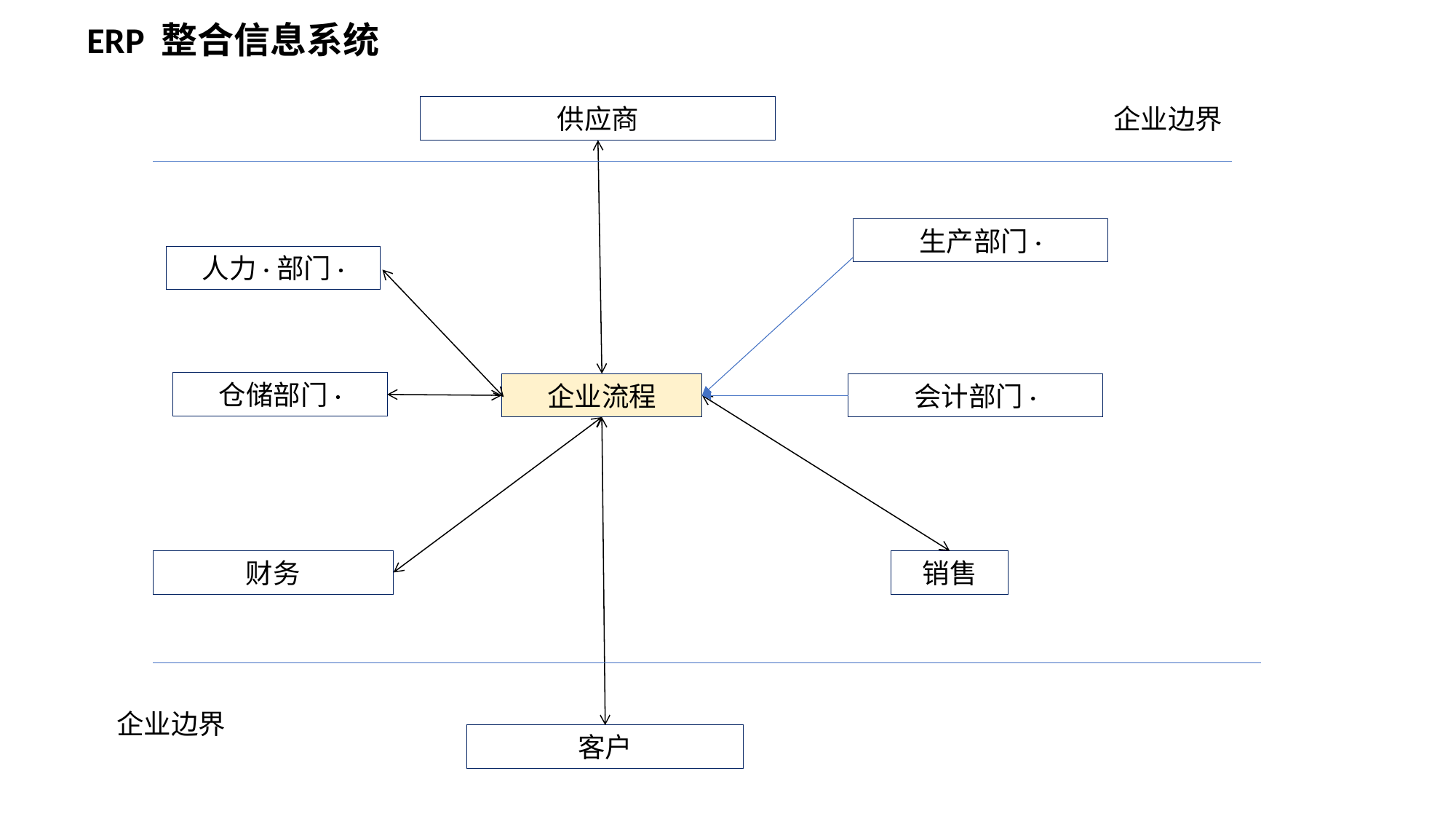

ERP 整合信息系统
供应商
企业边界
生产部门·
人力·部门·
仓储部门·
企业流程
会计部门·
财务
销售
企业边界
客户